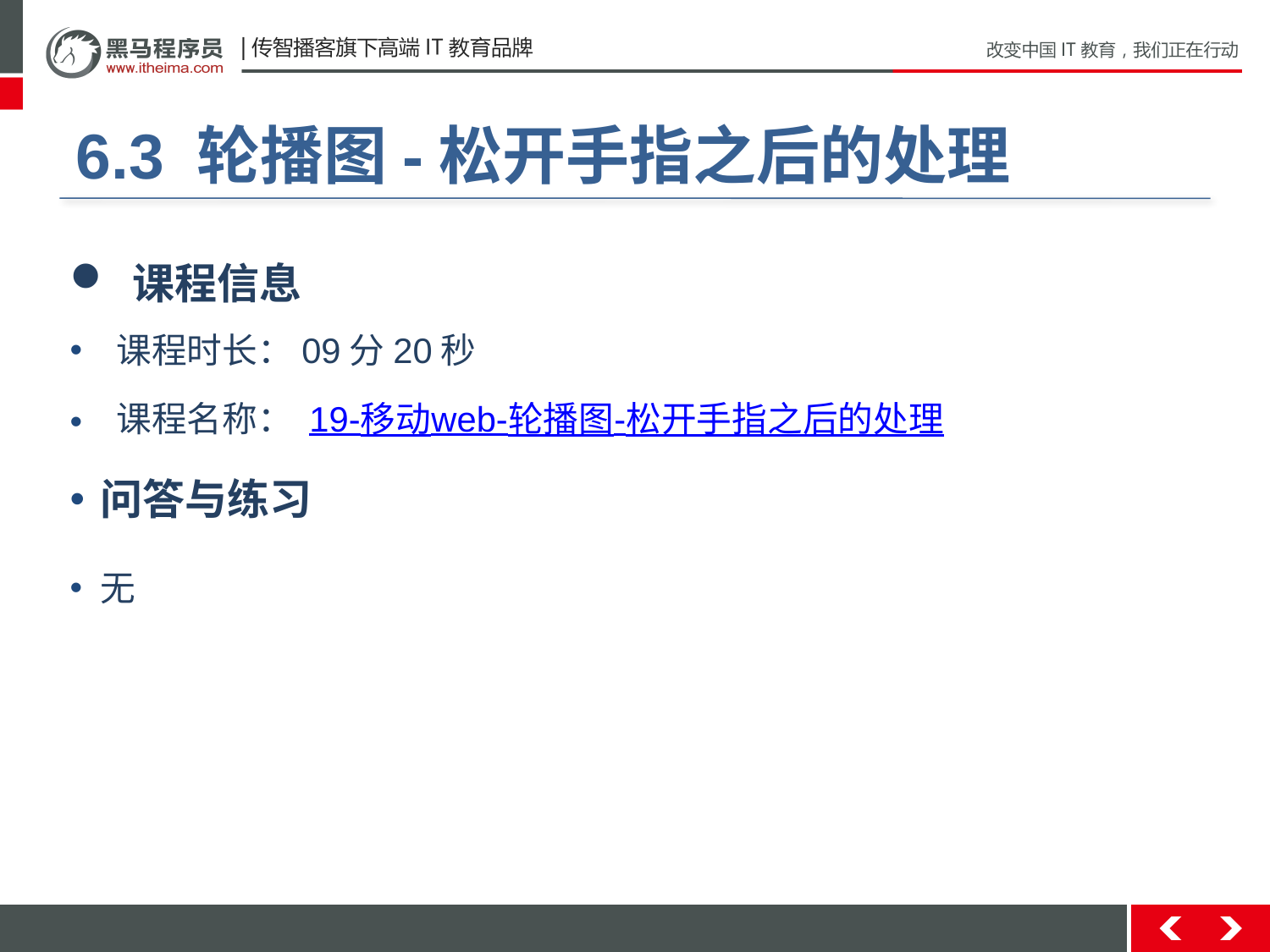

#
6.3 轮播图-松开手指之后的处理
 课程信息
 课程时长：09分20秒
 课程名称： 19-移动web-轮播图-松开手指之后的处理
问答与练习
无